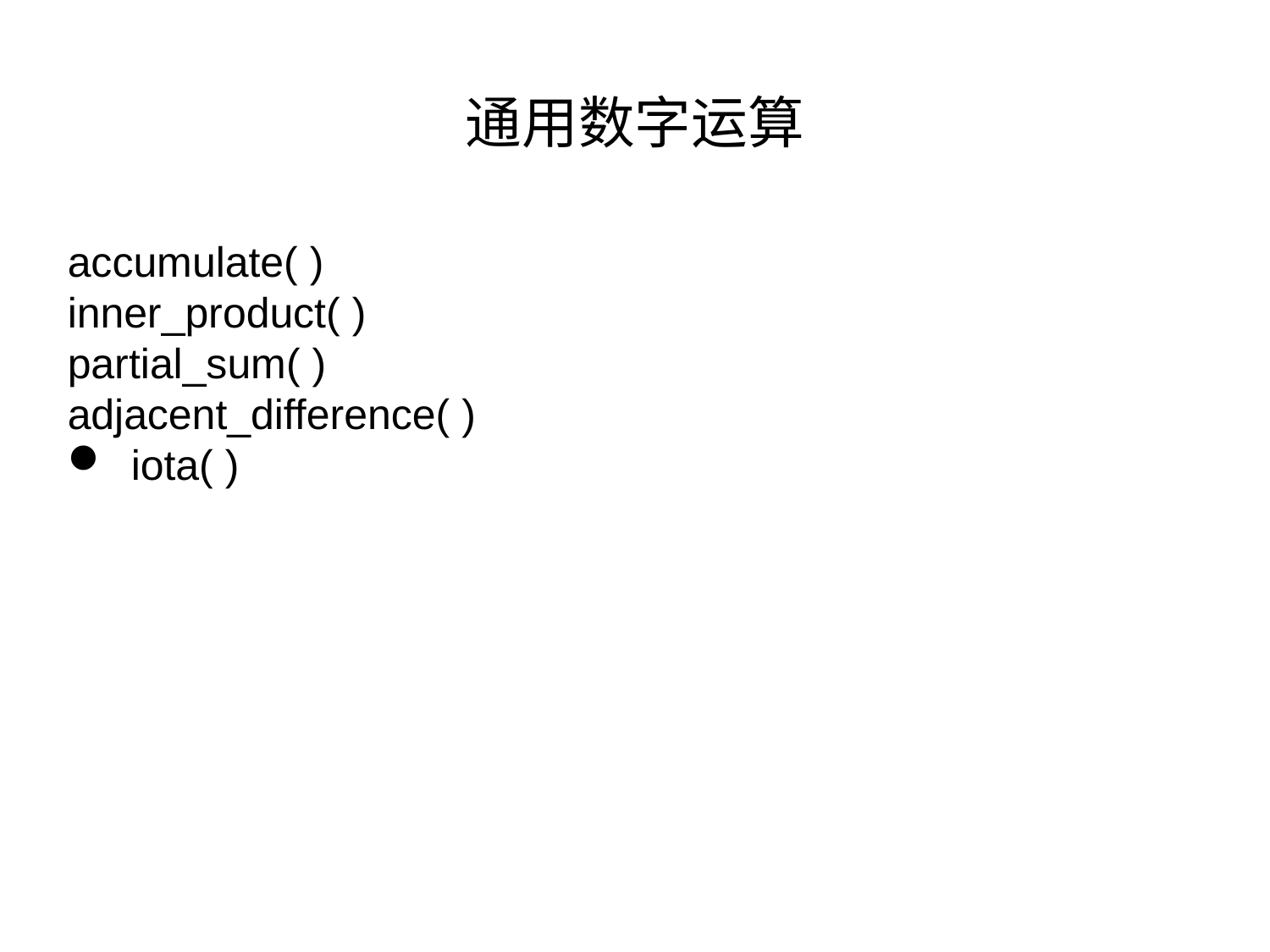

通用数字运算
accumulate( )
inner_product( )
partial_sum( )
adjacent_difference( )
iota( )